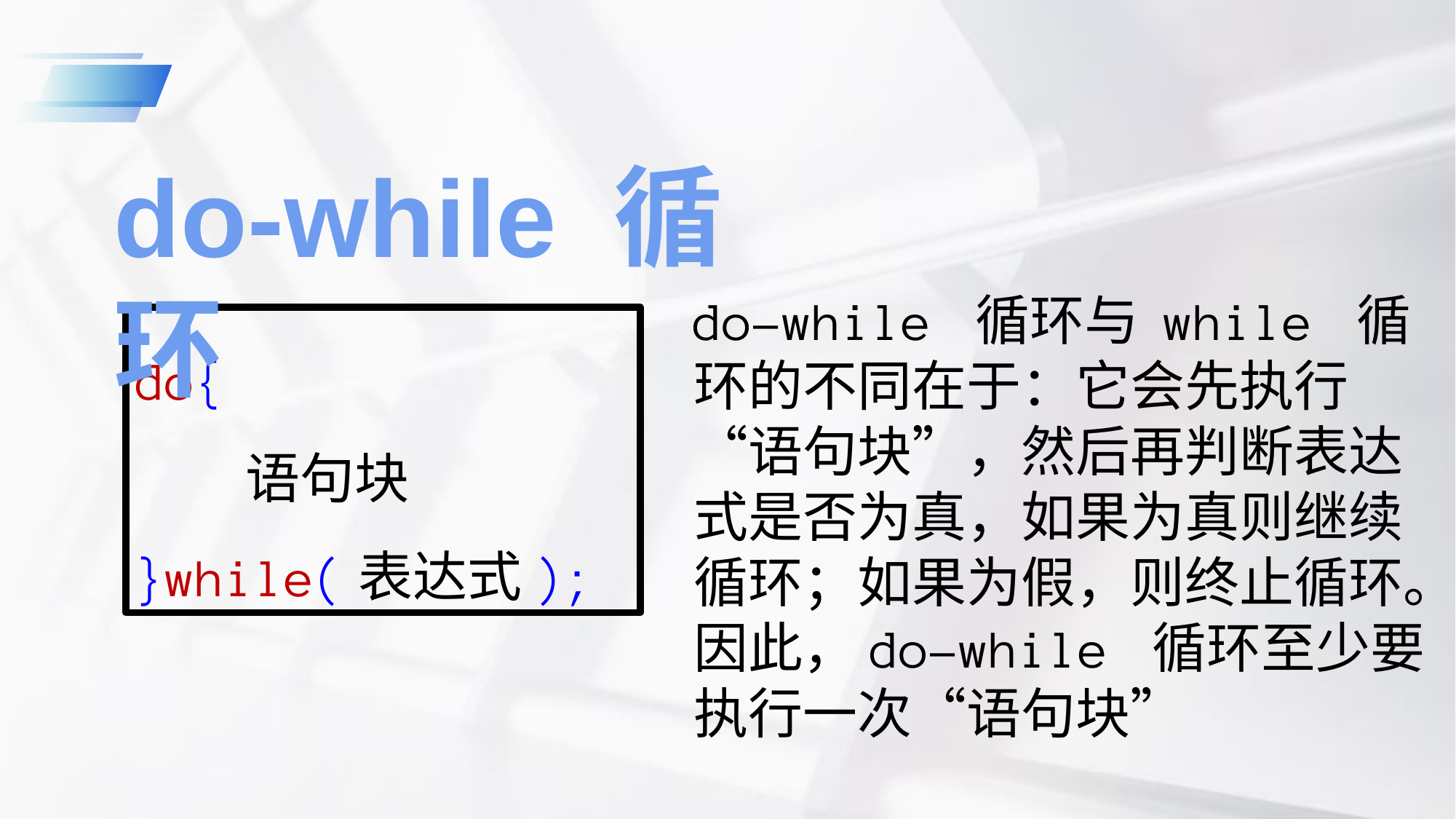

do-while 循环
do-while 循环与 while 循环的不同在于：它会先执行“语句块”，然后再判断表达式是否为真，如果为真则继续循环；如果为假，则终止循环。因此，do-while 循环至少要执行一次“语句块”
do{
	语句块
}while(表达式);